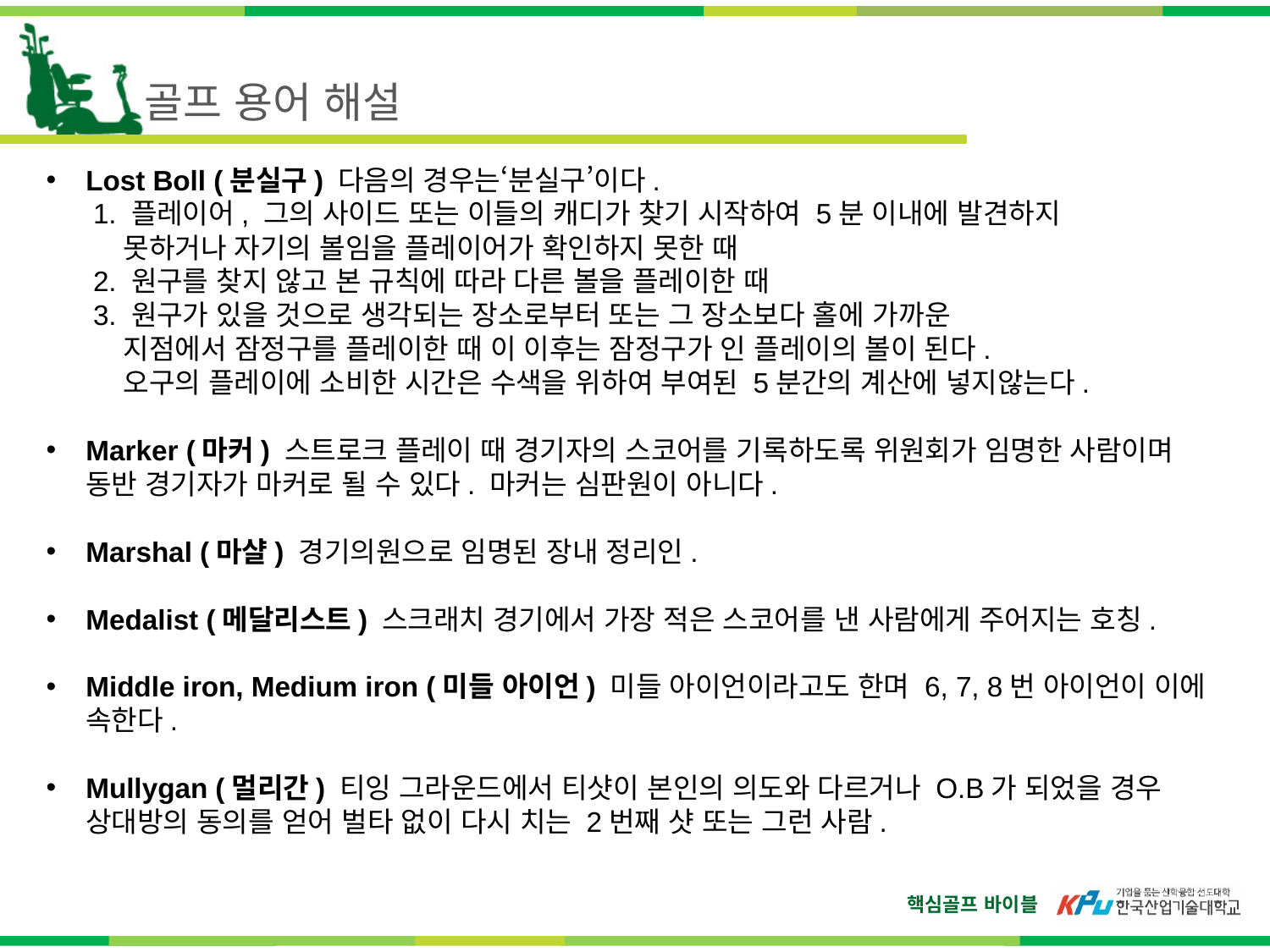

골프 용어 해설

Lost Boll (분실구) 다음의 경우는‘분실구’이다.
      1. 플레이어, 그의 사이드 또는 이들의 캐디가 찾기 시작하여 5분 이내에 발견하지
         못하거나 자기의 볼임을 플레이어가 확인하지 못한 때
      2. 원구를 찾지 않고 본 규칙에 따라 다른 볼을 플레이한 때
      3. 원구가 있을 것으로 생각되는 장소로부터 또는 그 장소보다 홀에 가까운
         지점에서 잠정구를 플레이한 때 이 이후는 잠정구가 인 플레이의 볼이 된다.
         오구의 플레이에 소비한 시간은 수색을 위하여 부여된 5분간의 계산에 넣지않는다.

Marker (마커) 스트로크 플레이 때 경기자의 스코어를 기록하도록 위원회가 임명한 사람이며 동반 경기자가 마커로 될 수 있다. 마커는 심판원이 아니다.

Marshal (마샬) 경기의원으로 임명된 장내 정리인.

Medalist (메달리스트) 스크래치 경기에서 가장 적은 스코어를 낸 사람에게 주어지는 호칭.

Middle iron, Medium iron (미들 아이언) 미들 아이언이라고도 한며 6, 7, 8번 아이언이 이에 속한다.

Mullygan (멀리간) 티잉 그라운드에서 티샷이 본인의 의도와 다르거나 O.B가 되었을 경우 상대방의 동의를 얻어 벌타 없이 다시 치는 2번째 샷 또는 그런 사람.